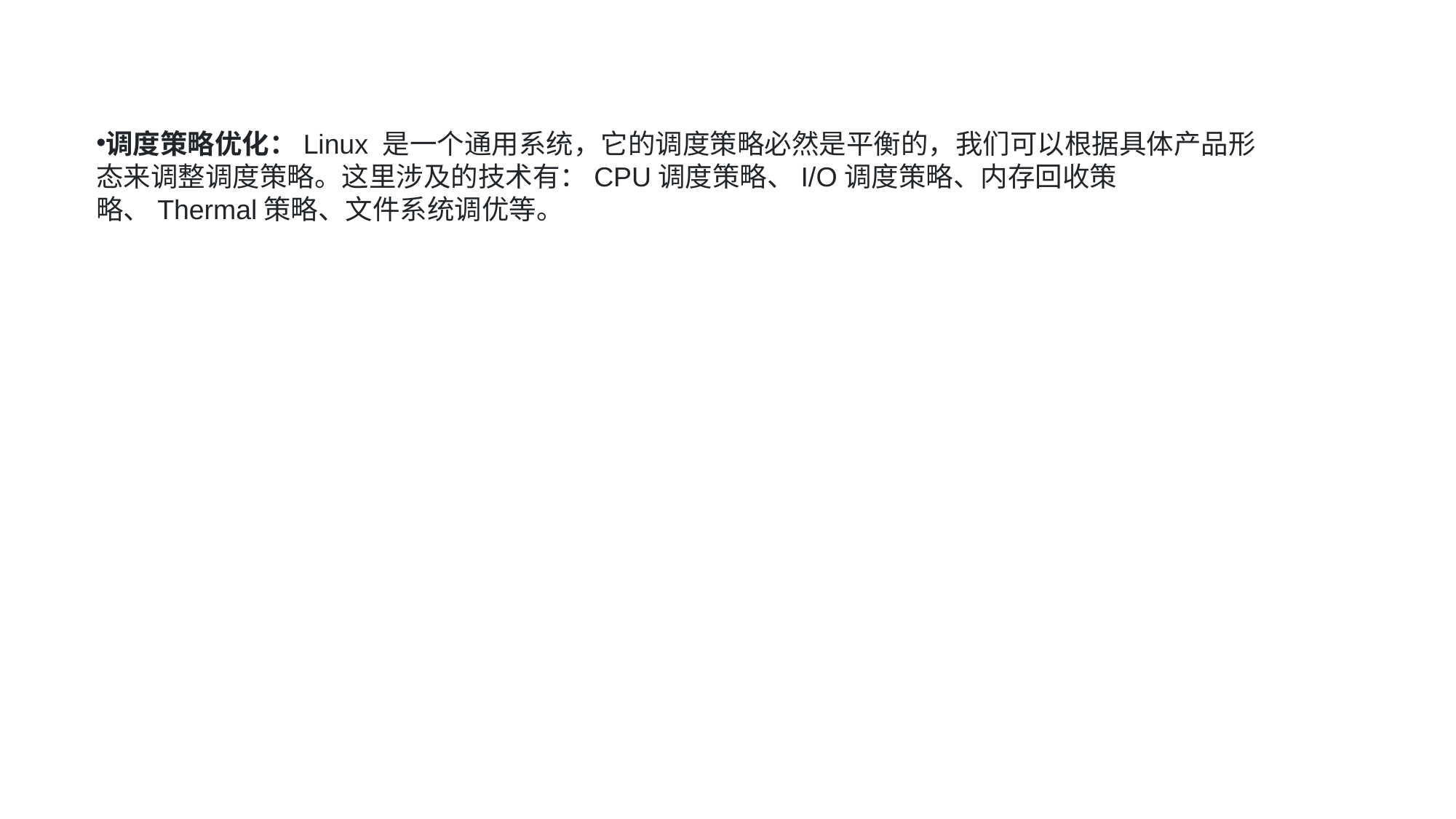

调度策略优化：Linux 是一个通用系统，它的调度策略必然是平衡的，我们可以根据具体产品形态来调整调度策略。这里涉及的技术有：CPU调度策略、I/O调度策略、内存回收策略、Thermal策略、文件系统调优等。